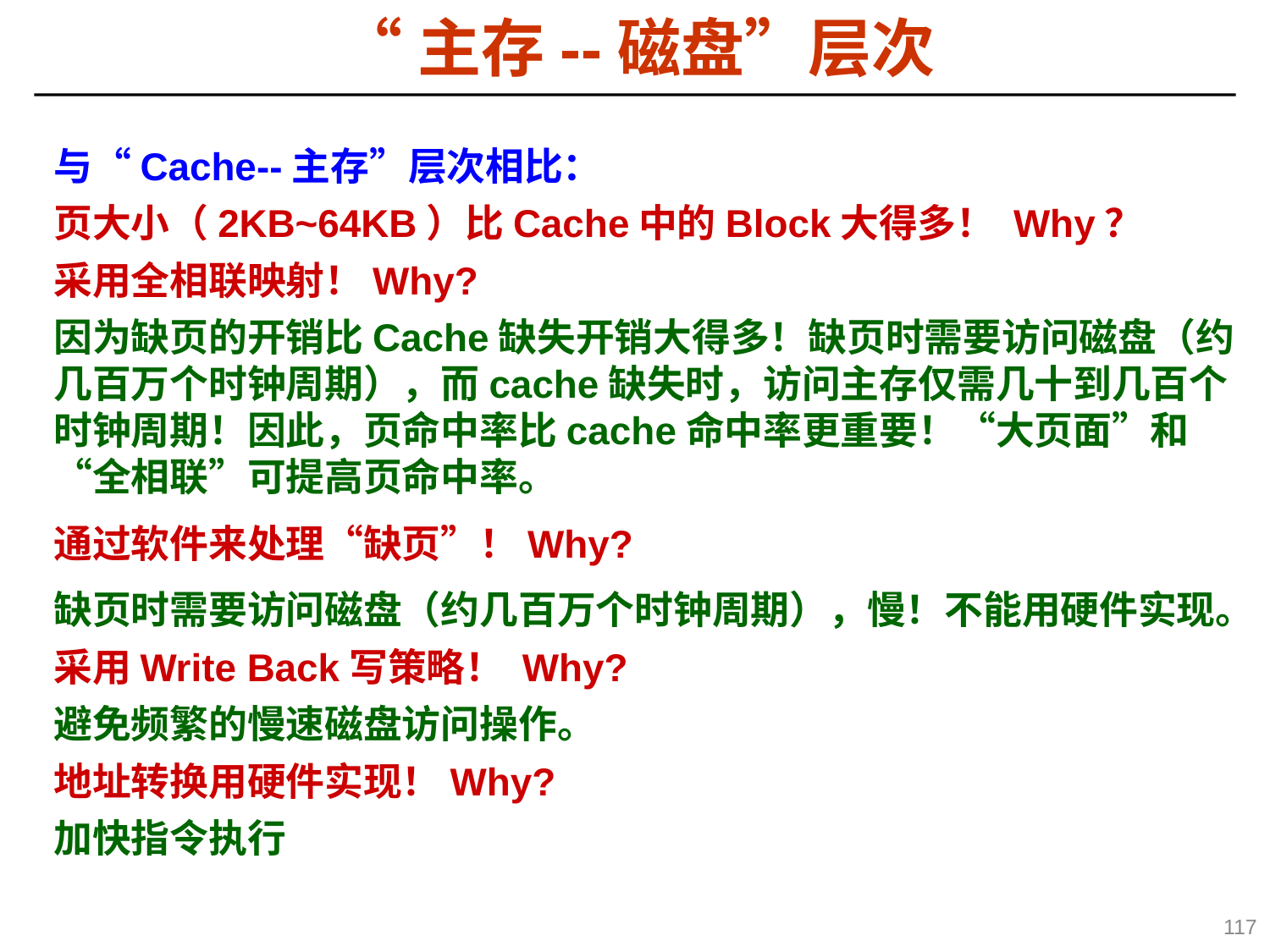

“主存--磁盘”层次
与“Cache--主存”层次相比：
页大小（2KB~64KB）比Cache中的Block大得多！ Why？
采用全相联映射！Why?
因为缺页的开销比Cache缺失开销大得多！缺页时需要访问磁盘（约几百万个时钟周期），而cache缺失时，访问主存仅需几十到几百个时钟周期！因此，页命中率比cache命中率更重要！“大页面”和“全相联”可提高页命中率。
通过软件来处理“缺页”！Why?
缺页时需要访问磁盘（约几百万个时钟周期），慢！不能用硬件实现。
采用Write Back写策略！ Why?
避免频繁的慢速磁盘访问操作。
地址转换用硬件实现！Why?
加快指令执行
117